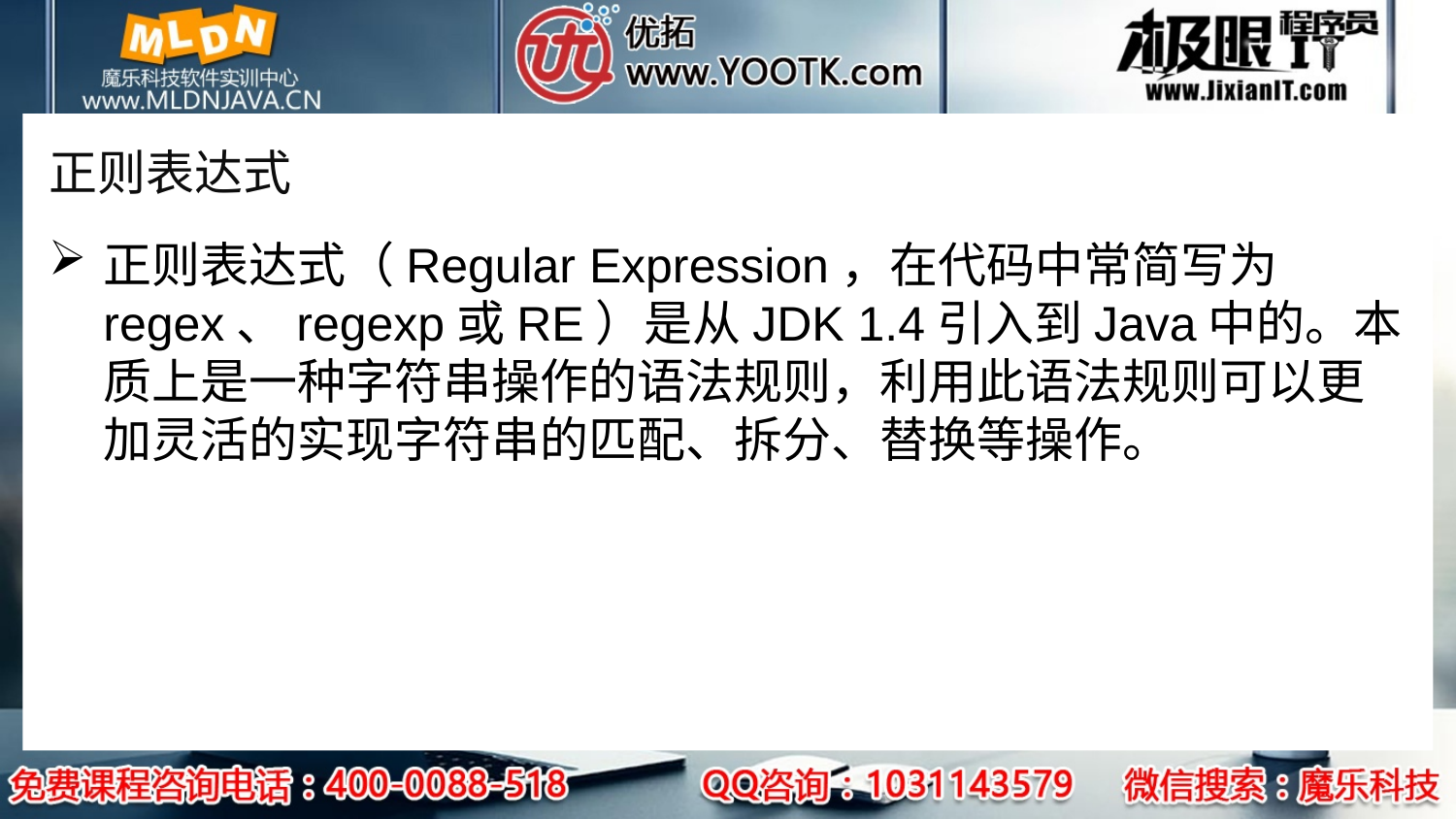

# 正则表达式
正则表达式（Regular Expression，在代码中常简写为regex、regexp或RE）是从JDK 1.4引入到Java中的。本质上是一种字符串操作的语法规则，利用此语法规则可以更加灵活的实现字符串的匹配、拆分、替换等操作。